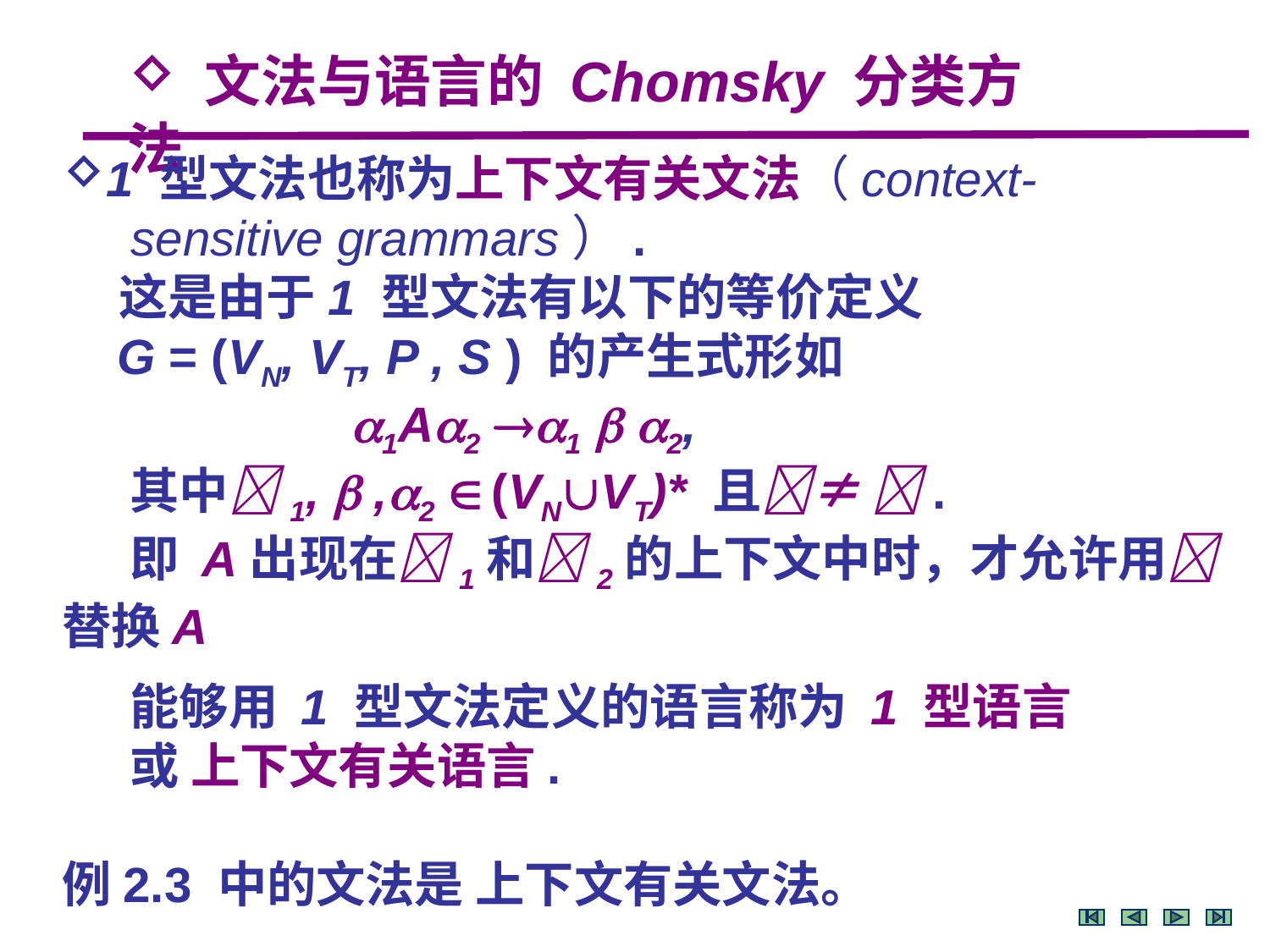

文法与语言的 Chomsky 分类方法
1 型文法也称为上下文有关文法（context-
     sensitive grammars）.
    这是由于1 型文法有以下的等价定义
    G = (VN, VT, P , S ) 的产生式形如
                     α1Aα2 →α1 β α2,
     其中α1, β ,α2 ∈ (VN∪VT)* 且β≠ ε.
     即 A出现在α1和α2的上下文中时，才允许用β 替换A

     能够用 1 型文法定义的语言称为 1 型语言
     或 上下文有关语言.

例2.3 中的文法是 上下文有关文法。